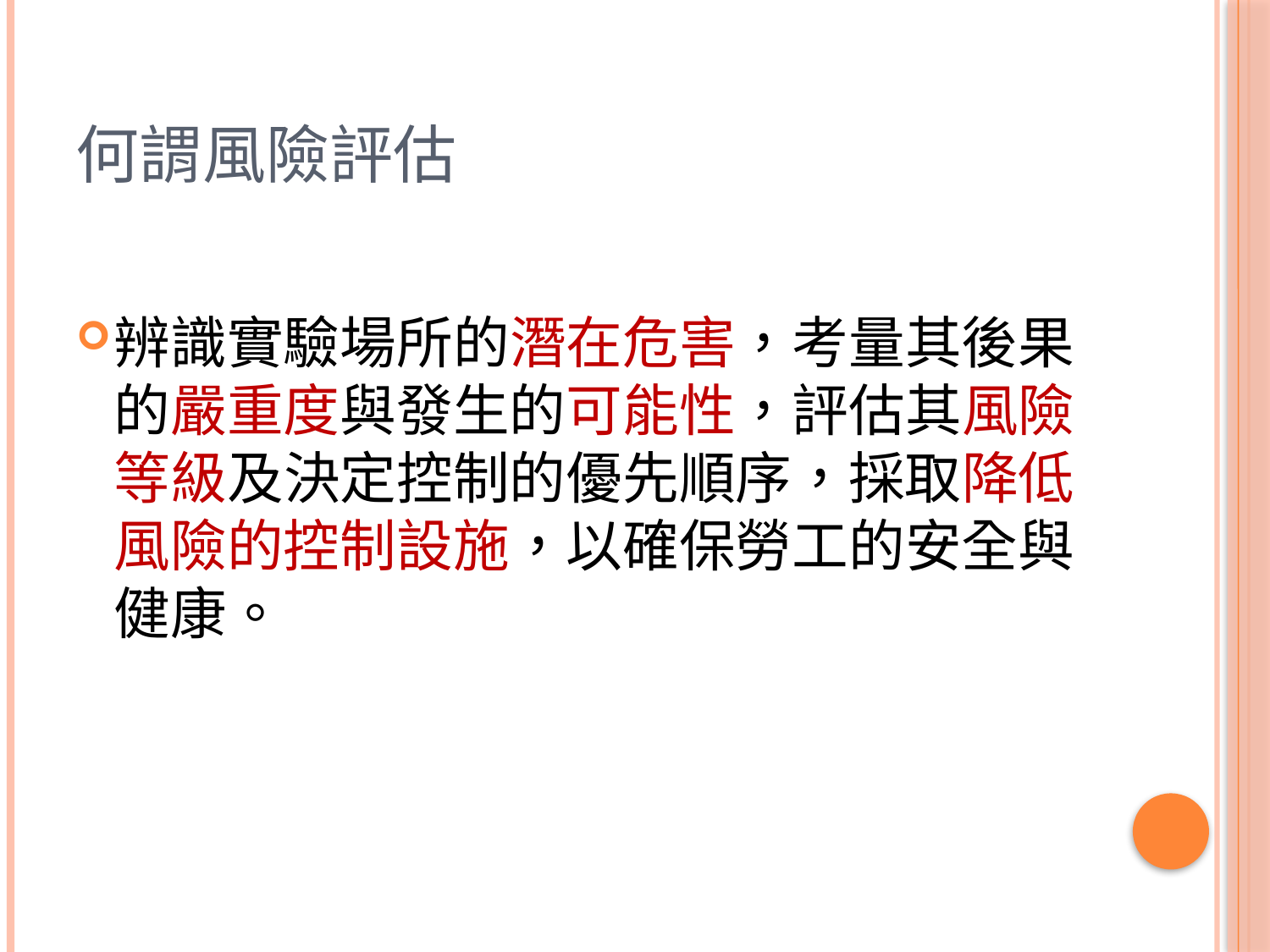

# 何謂風險評估

辨識實驗場所的潛在危害，考量其後果的嚴重度與發生的可能性，評估其風險等級及決定控制的優先順序，採取降低風險的控制設施，以確保勞工的安全與健康。